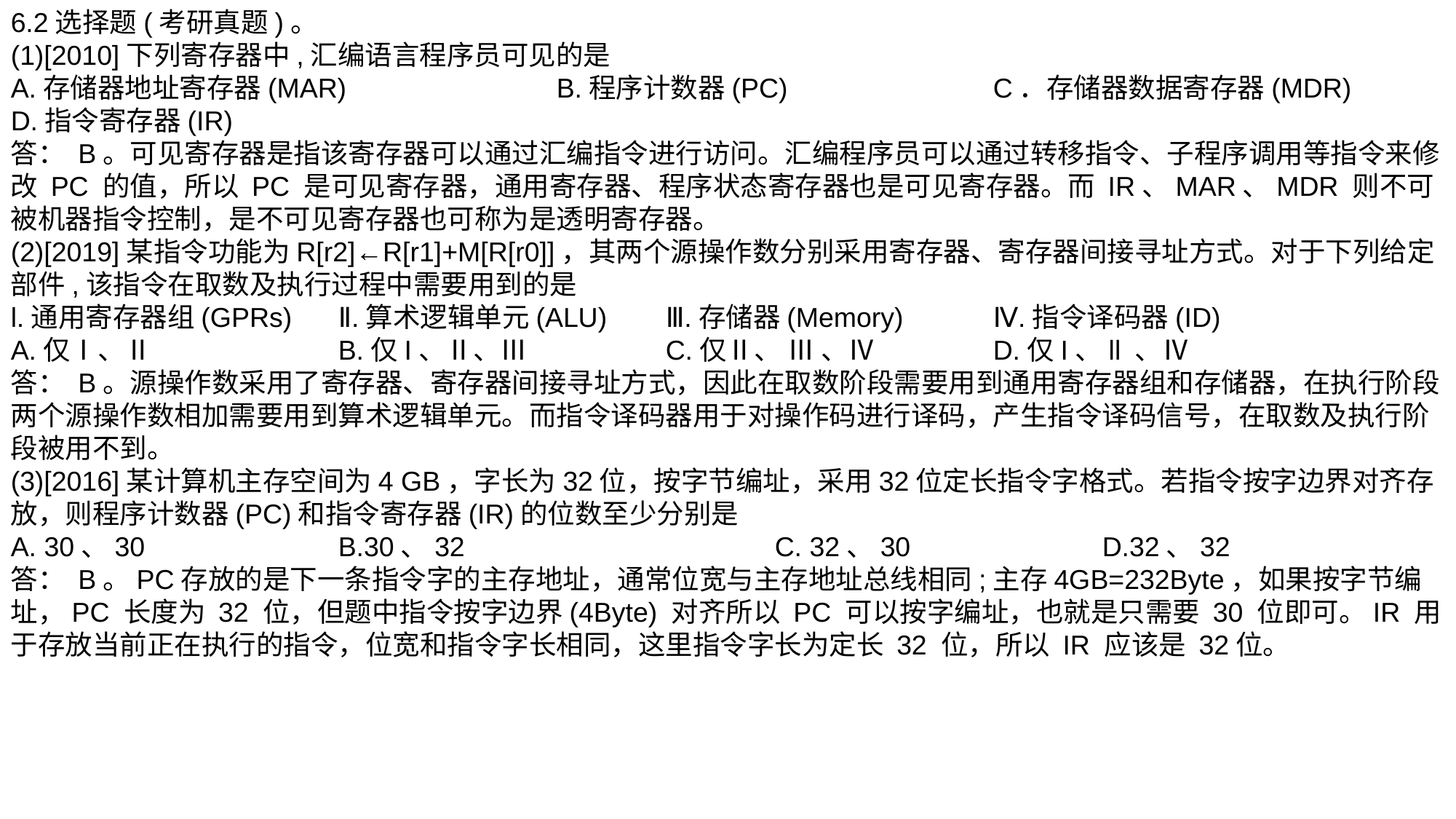

6.2选择题(考研真题)。
(1)[2010]下列寄存器中,汇编语言程序员可见的是
A.存储器地址寄存器(MAR)		B.程序计数器(PC)		C．存储器数据寄存器(MDR)	D.指令寄存器(IR)
答： B。可见寄存器是指该寄存器可以通过汇编指令进行访问。汇编程序员可以通过转移指令、子程序调用等指令来修改 PC 的值，所以 PC 是可见寄存器，通用寄存器、程序状态寄存器也是可见寄存器。而 IR、MAR、MDR 则不可被机器指令控制，是不可见寄存器也可称为是透明寄存器。
(2)[2019]某指令功能为R[r2]←R[r1]+M[R[r0]]，其两个源操作数分别采用寄存器、寄存器间接寻址方式。对于下列给定部件,该指令在取数及执行过程中需要用到的是
l.通用寄存器组(GPRs)	Ⅱ.算术逻辑单元(ALU)	Ⅲ.存储器(Memory)	Ⅳ.指令译码器(ID)
A.仅Ⅰ、Ⅱ		B.仅I、Ⅱ、Ⅲ		C.仅Ⅱ、 Ⅲ 、Ⅳ		D.仅I、ll 、Ⅳ
答： B。源操作数采用了寄存器、寄存器间接寻址方式，因此在取数阶段需要用到通用寄存器组和存储器，在执行阶段两个源操作数相加需要用到算术逻辑单元。而指令译码器用于对操作码进行译码，产生指令译码信号，在取数及执行阶段被用不到。
(3)[2016]某计算机主存空间为4 GB，字长为32位，按字节编址，采用32位定长指令字格式。若指令按字边界对齐存放，则程序计数器(PC)和指令寄存器(IR)的位数至少分别是
A. 30、30		B.30、32			C. 32、30		D.32、32
答： B。PC存放的是下一条指令字的主存地址，通常位宽与主存地址总线相同;主存4GB=232Byte，如果按字节编址，PC 长度为 32 位，但题中指令按字边界(4Byte) 对齐所以 PC 可以按字编址，也就是只需要 30 位即可。IR 用于存放当前正在执行的指令，位宽和指令字长相同，这里指令字长为定长 32 位，所以 IR 应该是 32位。